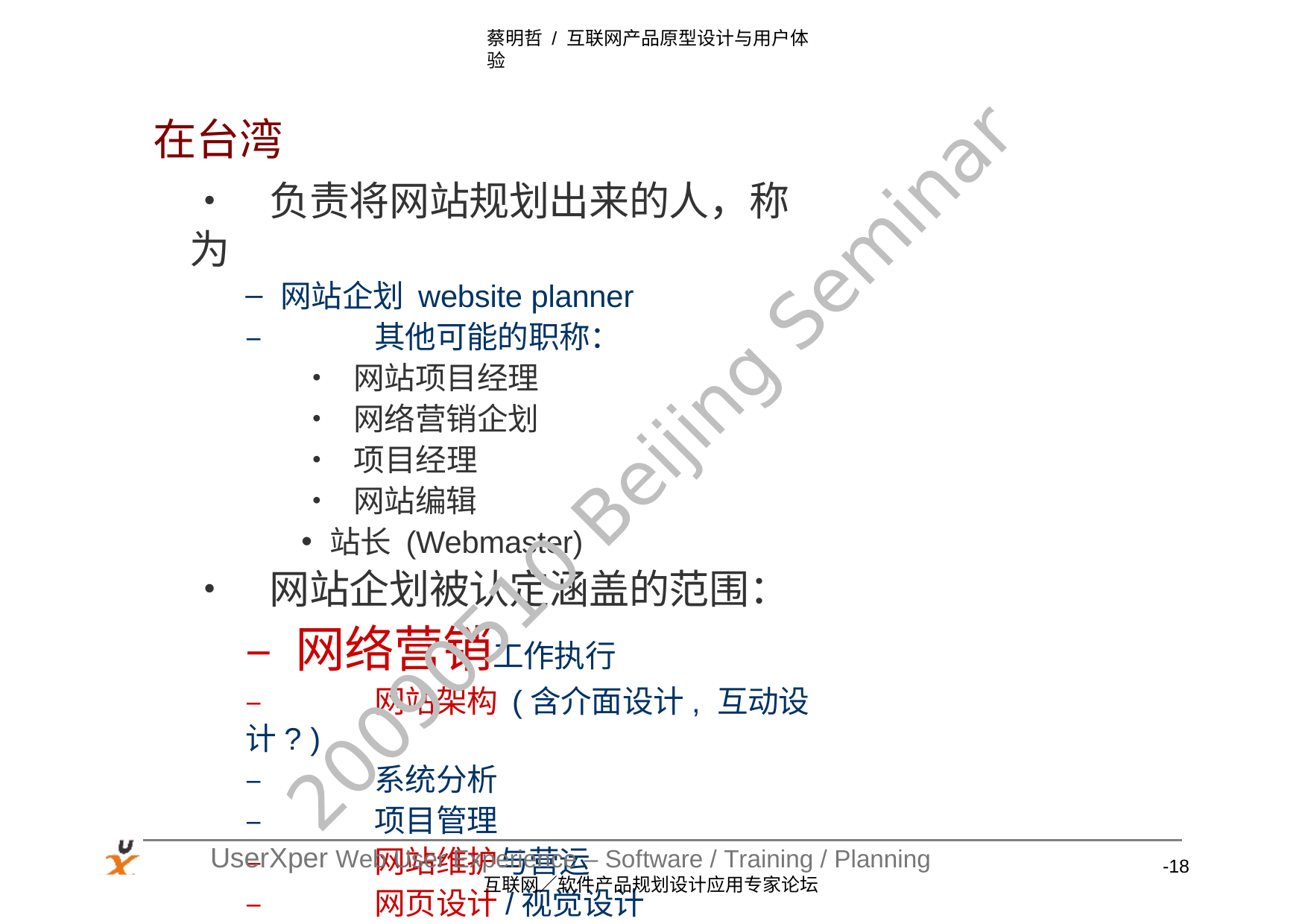

蔡明哲 / 互联网产品原型设计与用户体验

在台湾

•	负责将网站规划出来的人，称为
网站企划 website planner
–	其他可能的职称：
•  网站项目经理
•  网络营销企划
•  项目经理
•  网站编辑
站长 (Webmaster)
•	网站企划被认定涵盖的范围：
– 网络营销工作执行
–	网站架构 (含介面设计, 互动设计? )
–	系统分析
–	项目管理
–	网站维护与营运
–	网页设计/视觉设计
20090510 Beijing Seminar

UserXper Web User Experience – Software / Training / Planning
互联网／软件产品规划设计应用专家论坛
-18